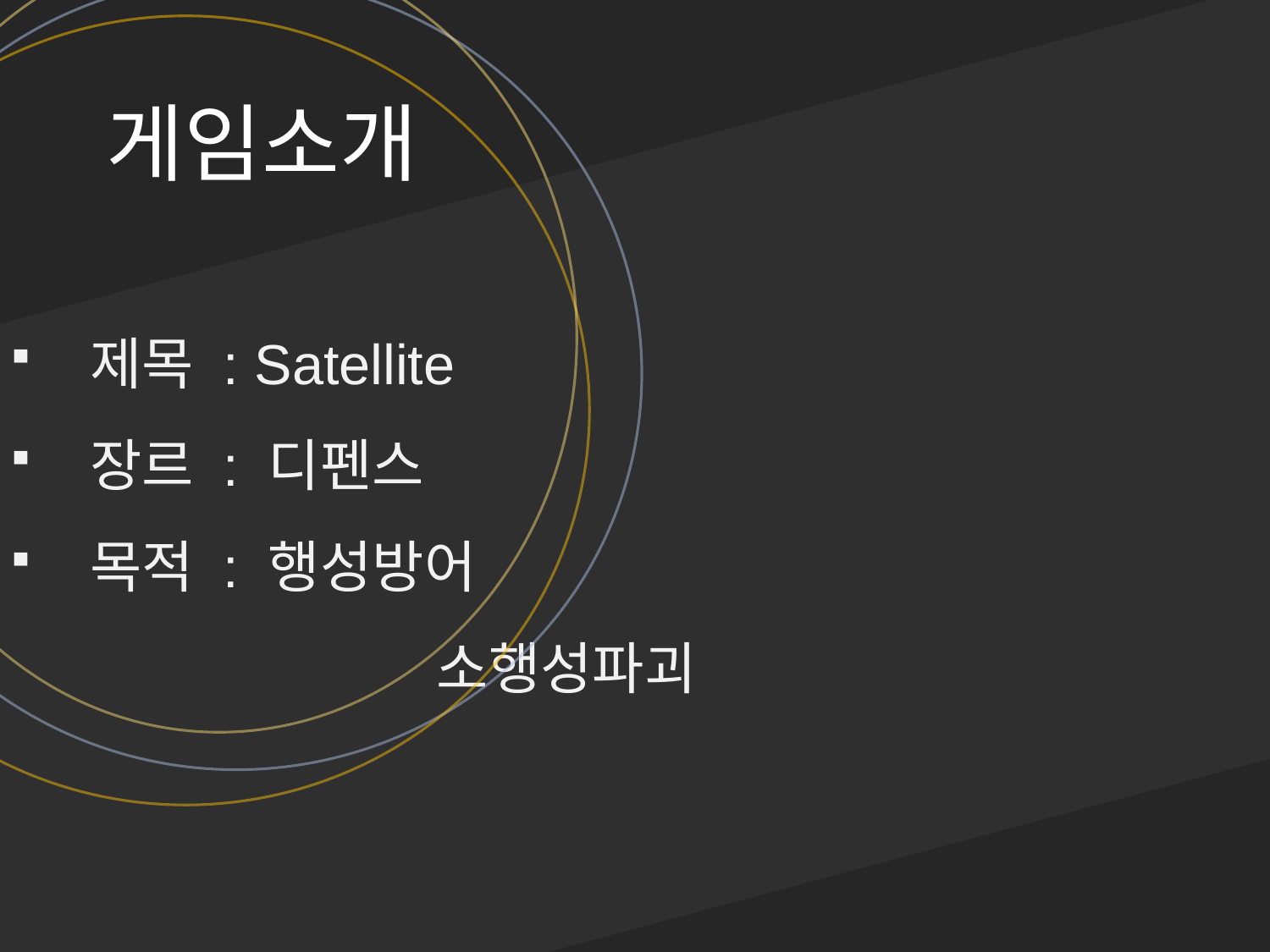

게임소개

제목 : Satellite
장르 : 디펜스
목적 : 행성방어
			  소행성파괴